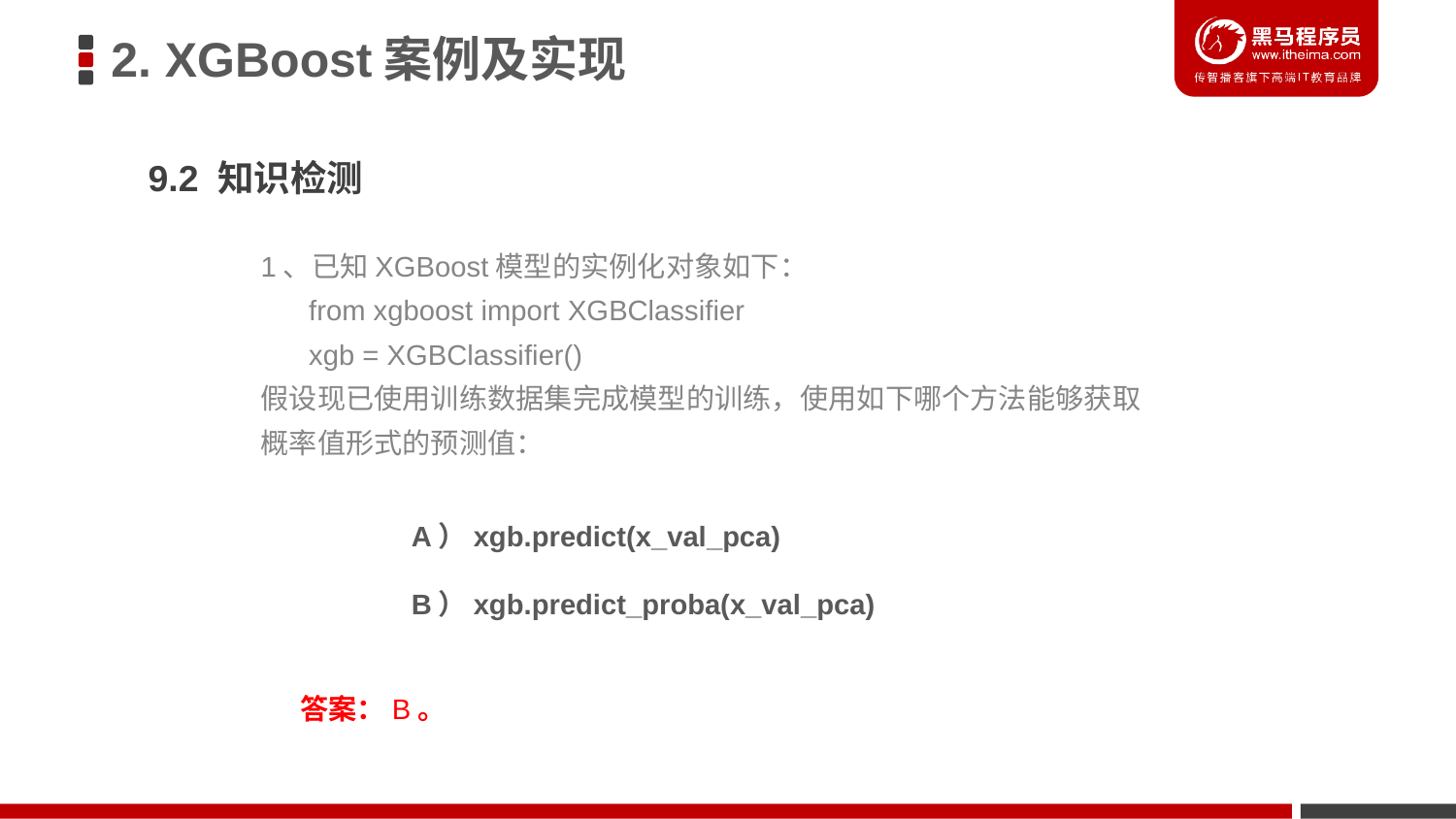

2. XGBoost案例及实现
9.2 知识检测
1、已知XGBoost模型的实例化对象如下：
      from xgboost import XGBClassifier
      xgb = XGBClassifier()
假设现已使用训练数据集完成模型的训练，使用如下哪个方法能够获取概率值形式的预测值：
A）xgb.predict(x_val_pca)

B）xgb.predict_proba(x_val_pca)
答案：B。